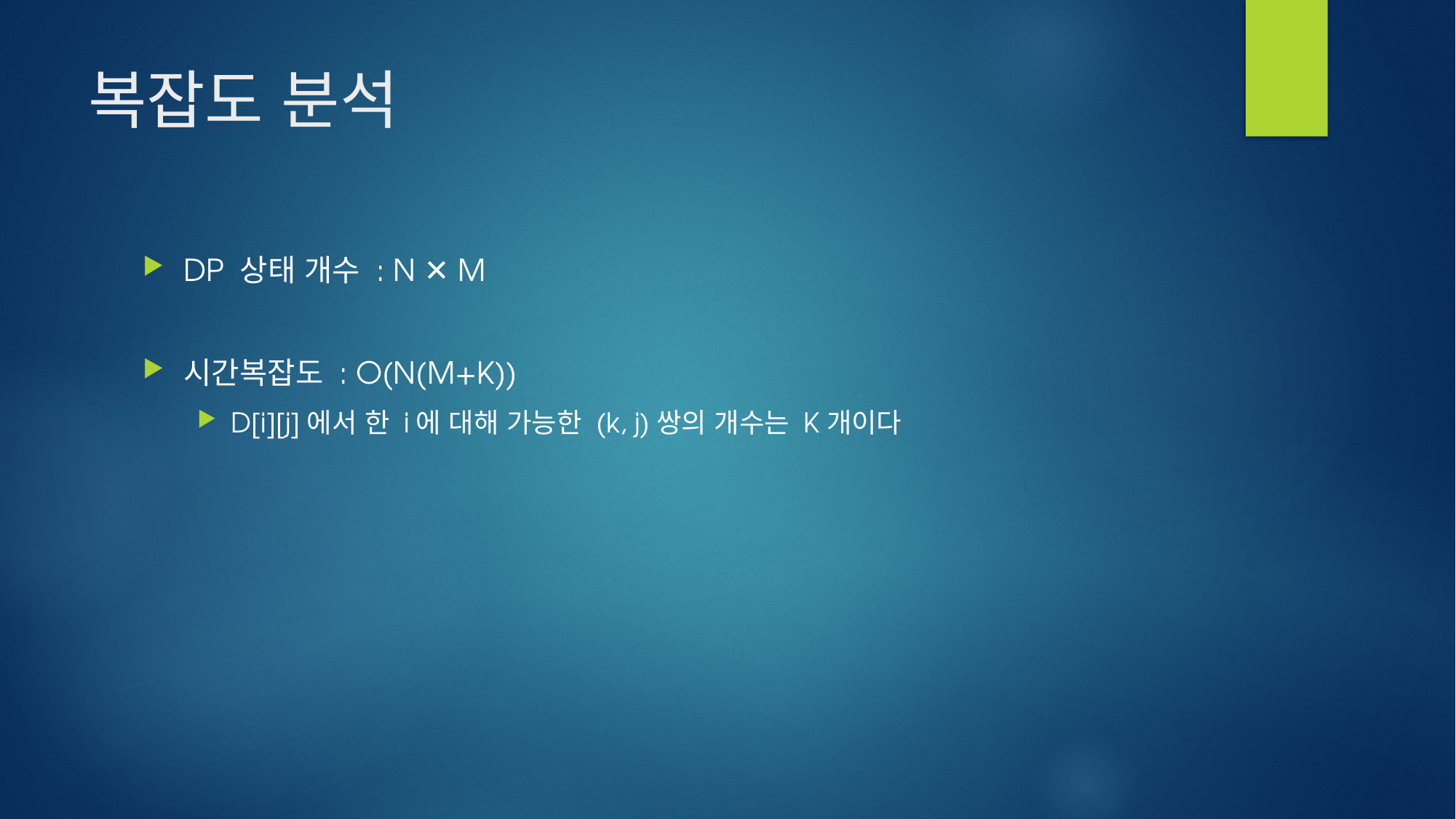

# 복잡도 분석
DP 상태 개수 : N ✕ M

시간복잡도 : O(N(M+K))
D[i][j]에서 한 i에 대해 가능한 (k, j)쌍의 개수는 K개이다